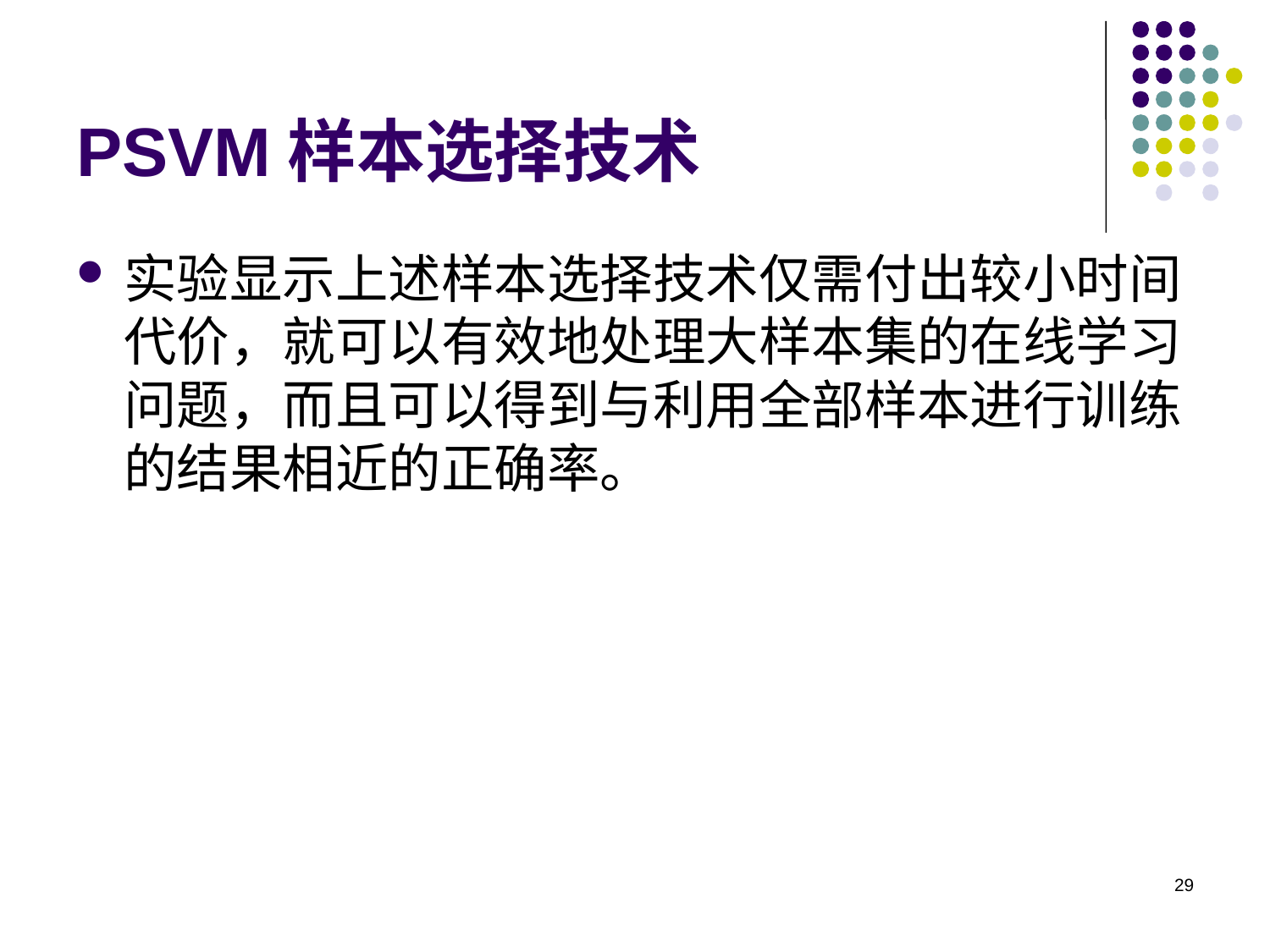

# PSVM样本选择技术
实验显示上述样本选择技术仅需付出较小时间代价，就可以有效地处理大样本集的在线学习问题，而且可以得到与利用全部样本进行训练的结果相近的正确率。
29